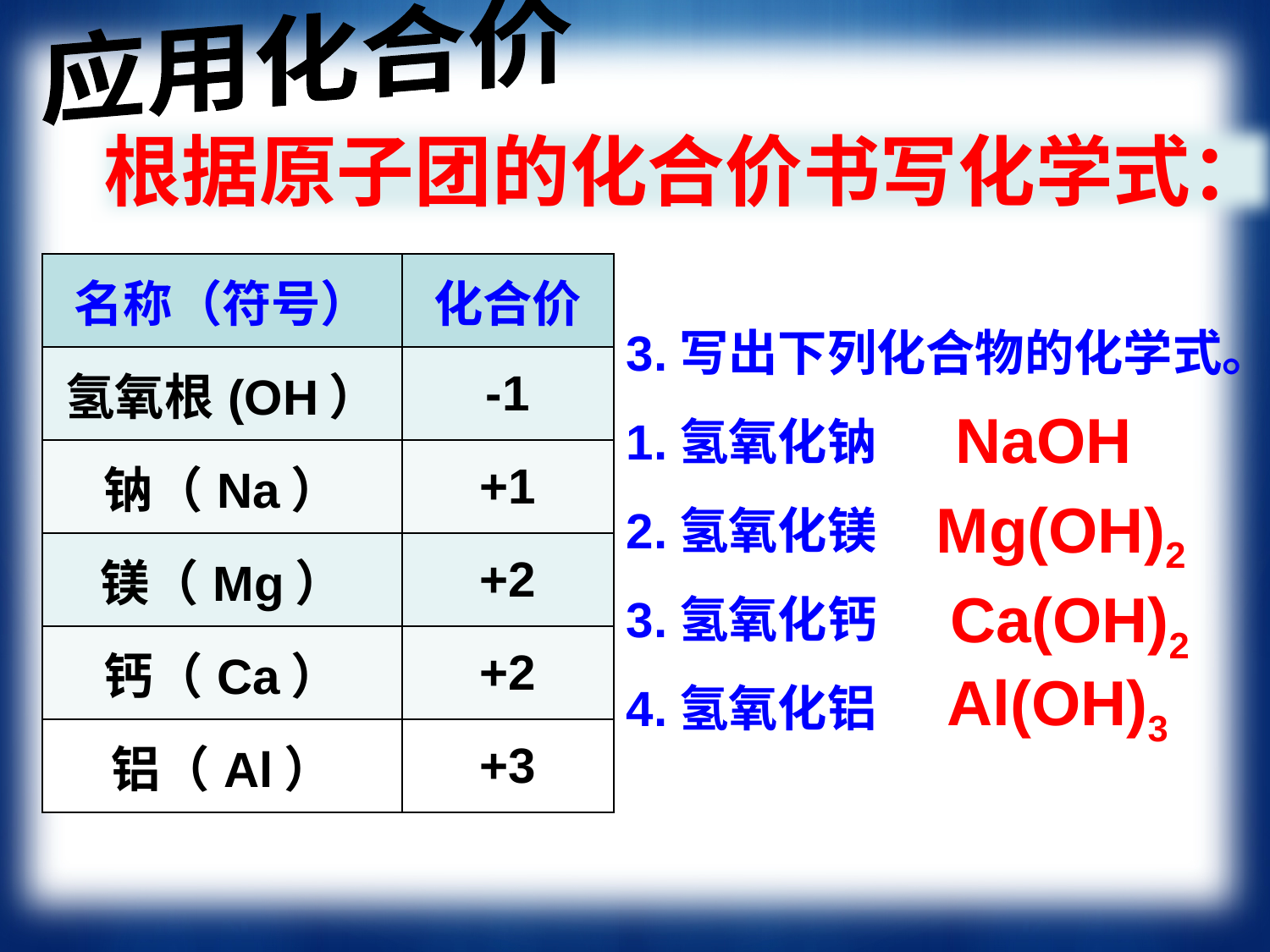

应用化合价
根据原子团的化合价书写化学式：
| 名称（符号） | 化合价 |
| --- | --- |
| 氢氧根(OH） | -1 |
| 钠（Na） | +1 |
| 镁（Mg） | +2 |
| 钙（Ca） | +2 |
3.写出下列化合物的化学式。
1.氢氧化钠
2.氢氧化镁
3.氢氧化钙
4.氢氧化铝
NaOH
Mg(OH)2
Ca(OH)2
Al(OH)3
| 铝（Al） | +3 |
| --- | --- |